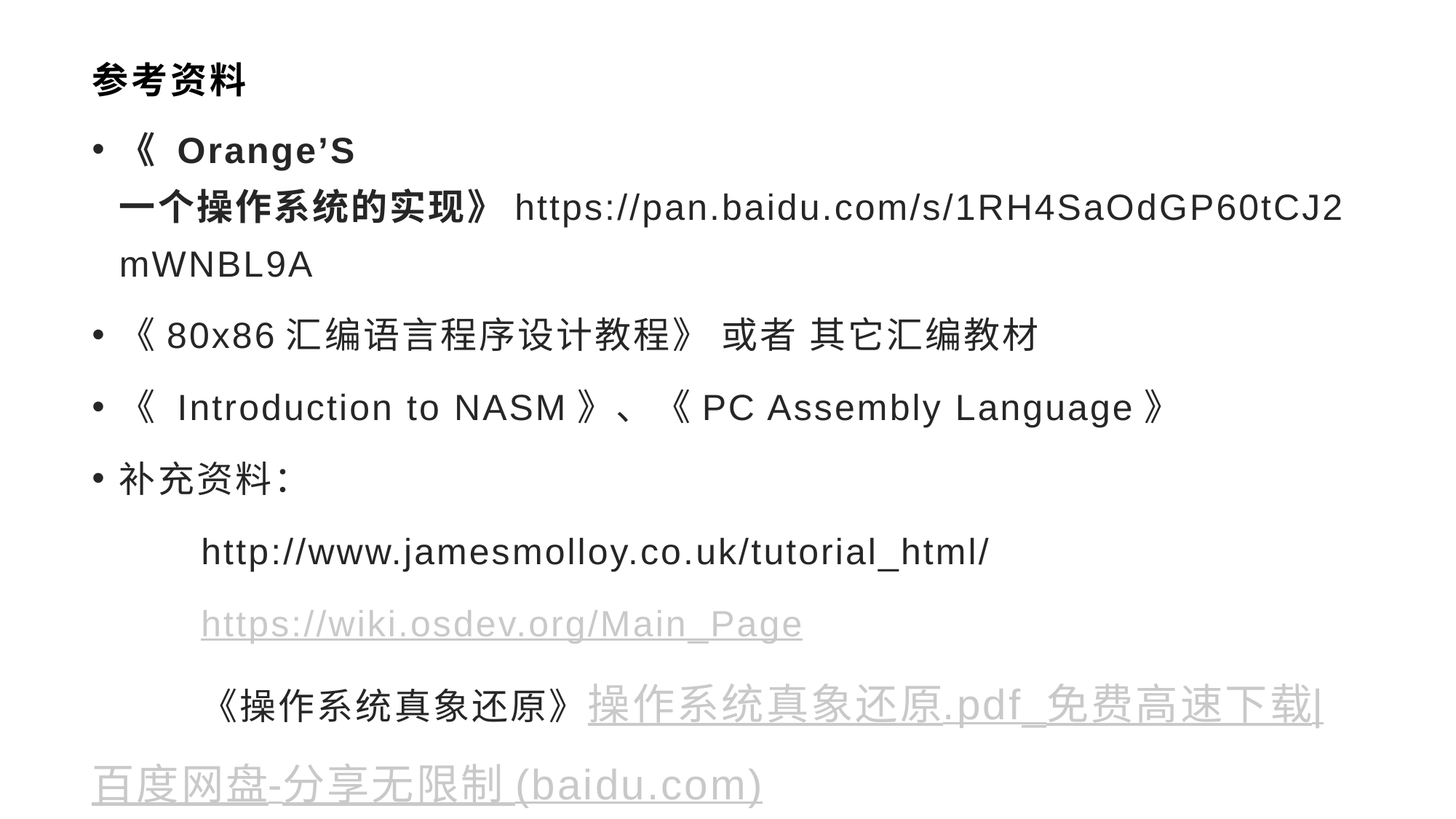

# 参考资料
《 Orange’S 一个操作系统的实现》https://pan.baidu.com/s/1RH4SaOdGP60tCJ2mWNBL9A
《80x86汇编语言程序设计教程》 或者 其它汇编教材
《 Introduction to NASM》、《PC Assembly Language》
补充资料：
	http://www.jamesmolloy.co.uk/tutorial_html/
	https://wiki.osdev.org/Main_Page
	《操作系统真象还原》操作系统真象还原.pdf_免费高速下载|百度网盘-分享无限制 (baidu.com)